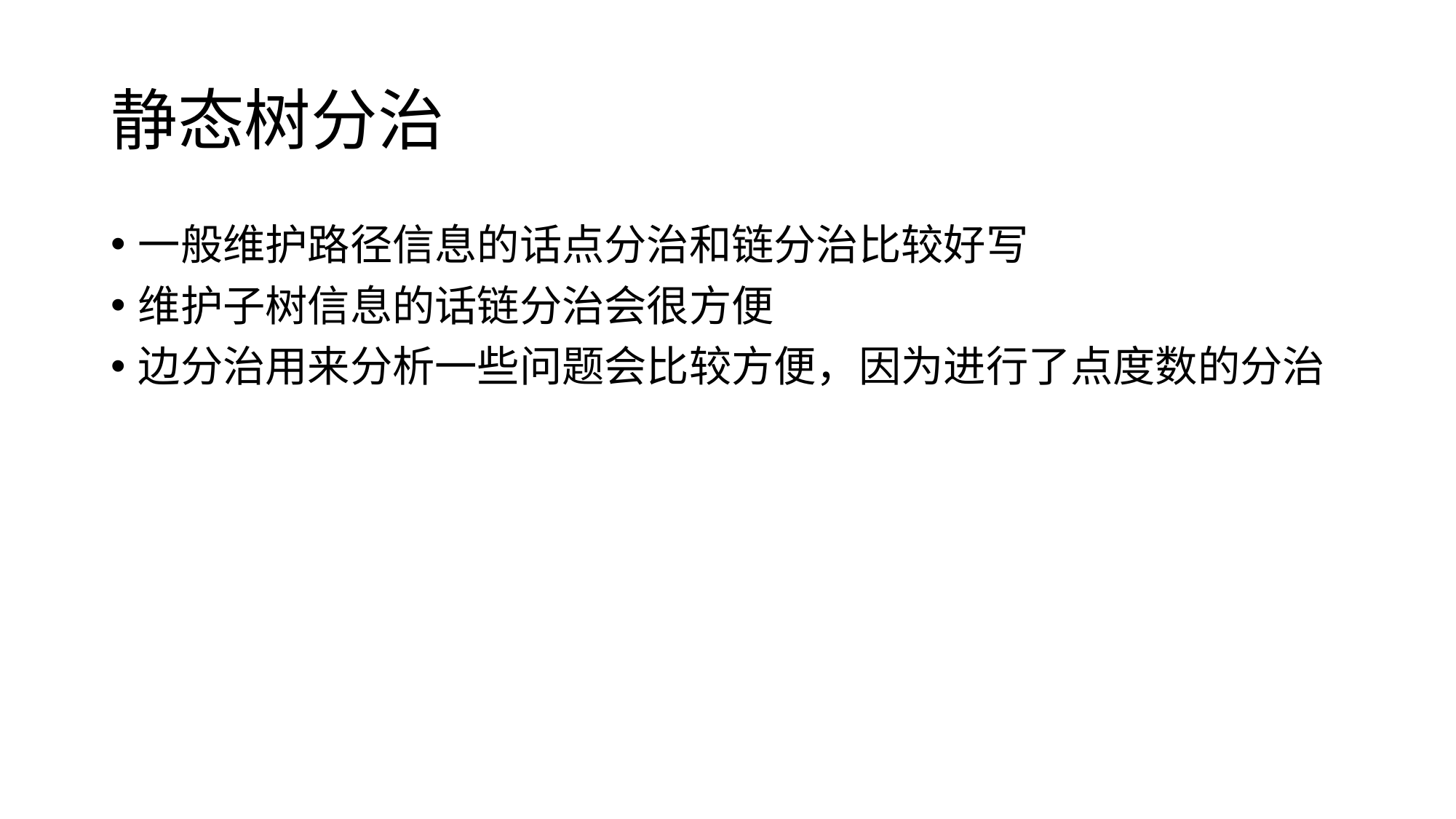

# 静态树分治
一般维护路径信息的话点分治和链分治比较好写
维护子树信息的话链分治会很方便
边分治用来分析一些问题会比较方便，因为进行了点度数的分治